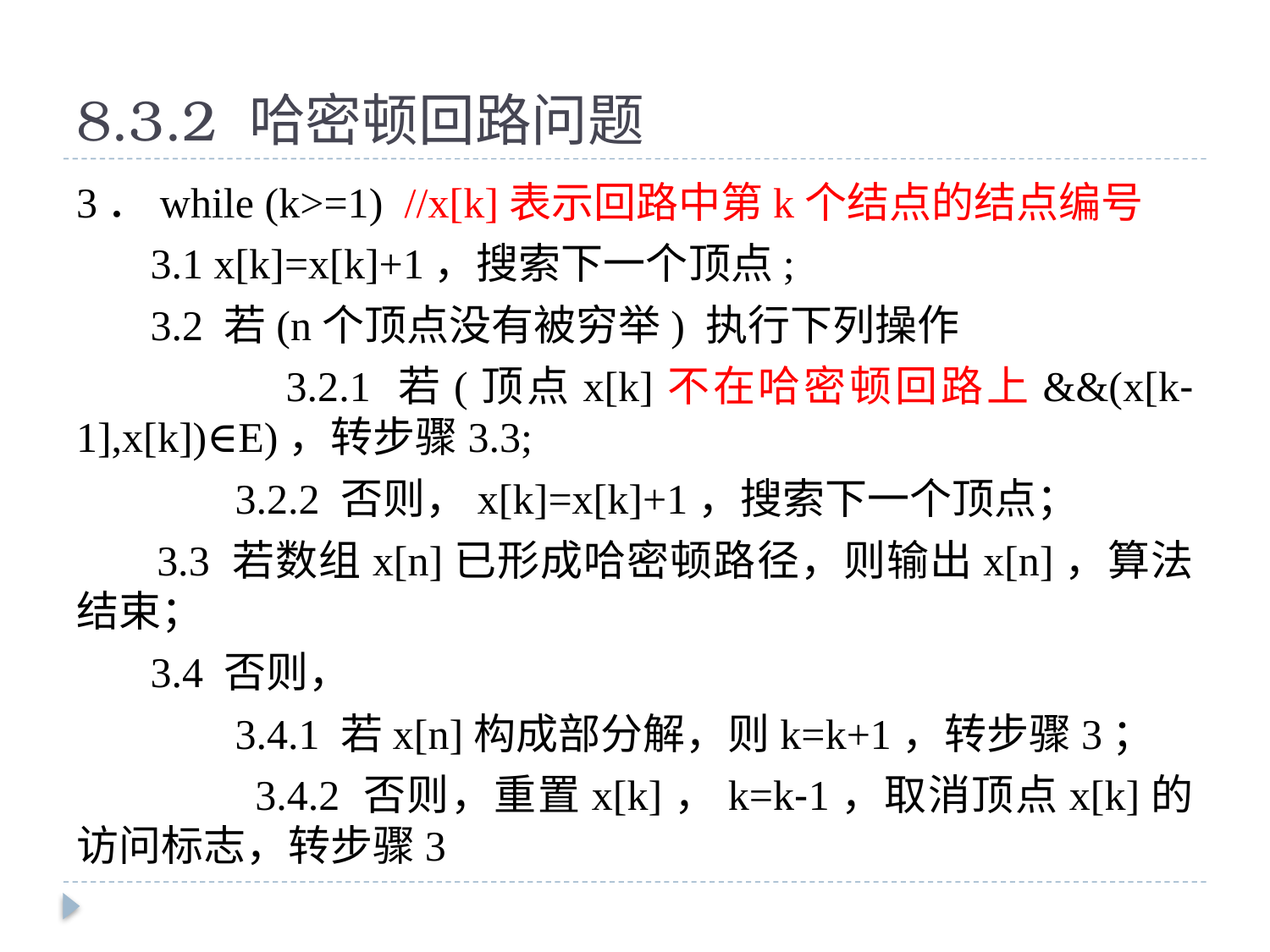

# 8.3.2 哈密顿回路问题
3．while (k>=1)  //x[k]表示回路中第k个结点的结点编号
       3.1 x[k]=x[k]+1，搜索下一个顶点;
       3.2 若(n个顶点没有被穷举) 执行下列操作
               3.2.1 若(顶点x[k]不在哈密顿回路上&&(x[k-1],x[k])∈E)，转步骤3.3;
               3.2.2 否则，x[k]=x[k]+1，搜索下一个顶点；
       3.3 若数组x[n]已形成哈密顿路径，则输出x[n]，算法结束；
       3.4 否则，
               3.4.1 若x[n]构成部分解，则k=k+1，转步骤3；
               3.4.2 否则，重置x[k]，k=k-1，取消顶点x[k]的访问标志，转步骤3